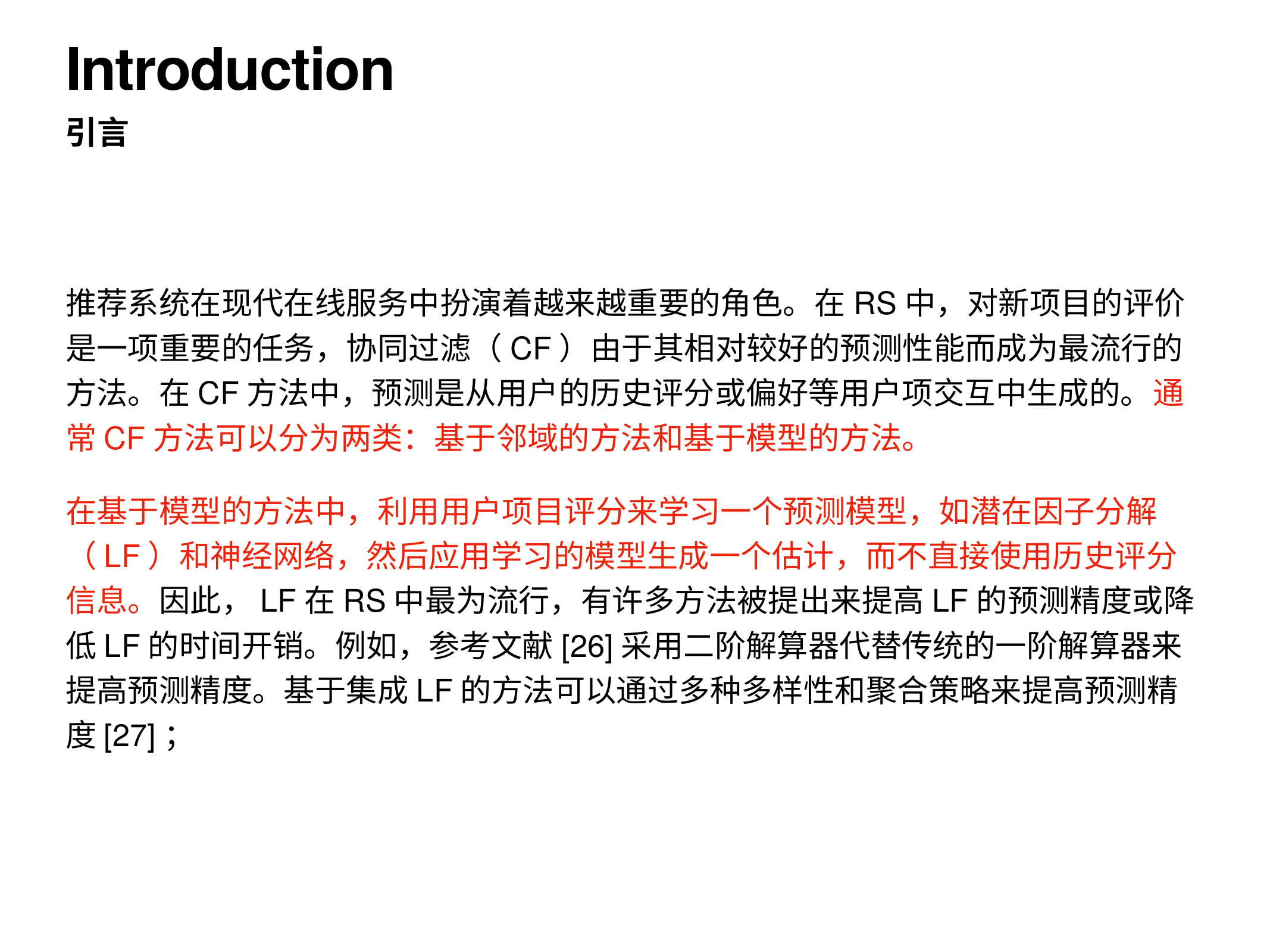

# Introduction
引言
推荐系统在现代在线服务中扮演着越来越重要的角色。在RS中，对新项目的评价是一项重要的任务，协同过滤（CF）由于其相对较好的预测性能而成为最流行的方法。在CF方法中，预测是从用户的历史评分或偏好等用户项交互中生成的。通常CF方法可以分为两类：基于邻域的方法和基于模型的方法。
在基于模型的方法中，利用用户项目评分来学习一个预测模型，如潜在因子分解（LF）和神经网络，然后应用学习的模型生成一个估计，而不直接使用历史评分信息。因此，LF在RS中最为流行，有许多方法被提出来提高LF的预测精度或降低LF的时间开销。例如，参考文献[26]采用二阶解算器代替传统的一阶解算器来提高预测精度。基于集成LF的方法可以通过多种多样性和聚合策略来提高预测精度[27]；